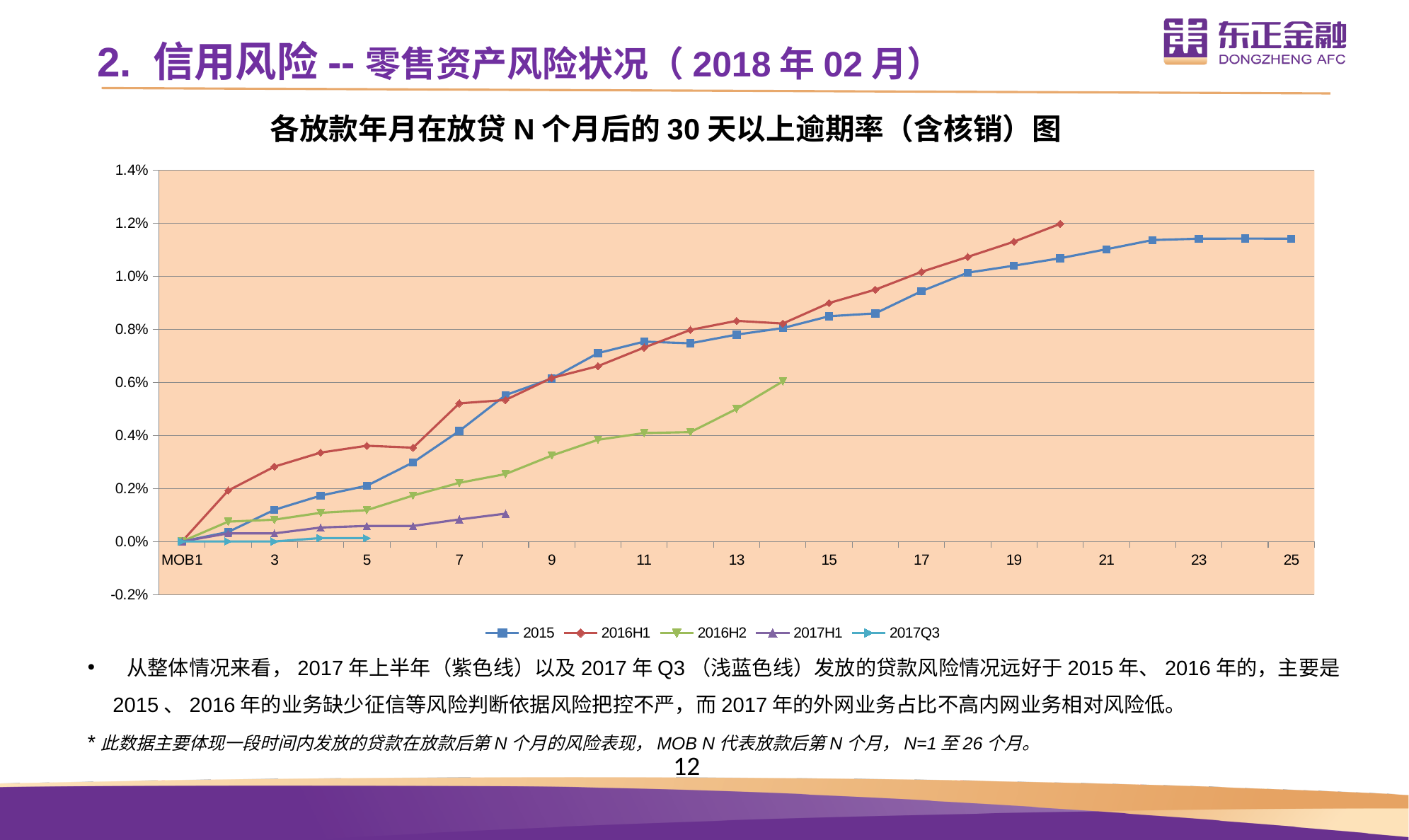

2. 信用风险--零售资产风险状况（2018年02月）
各放款年月在放贷N个月后的30天以上逾期率（含核销）图

### Chart

| Category | 2015 | 2016H1 | 2016H2 | 2017H1 | 2017Q3 |
|---|---|---|---|---|---|
| MOB1 | 0.0 | 0.0 | 0.0 | 0.0 | 0.0 |
|  | 0.000359047853096028 | 0.0019216037951291386 | 0.0007490175219064953 | 0.00030619244823066054 | 0.0 |
| 3 | 0.0011943782740120425 | 0.0028245574485239685 | 0.0008230316943107951 | 0.00030619244823066054 | 0.0 |
|  | 0.0017292836506007541 | 0.0033542647712740442 | 0.0010809397387095327 | 0.0005265070144158345 | 0.00012970350701356723 |
| 5 | 0.0021035453143055 | 0.003611948538397855 | 0.0011826540362084633 | 0.0005871268216234574 | 0.00012970350701356723 |
|  | 0.0029823242050647267 | 0.0035393117680038427 | 0.0017345375024663057 | 0.0005871268216234574 | None |
| 7 | 0.004168648312246242 | 0.0052108513029447134 | 0.0022140889744438528 | 0.000833248207127499 | None |
|  | 0.005523332137011549 | 0.005338705048280081 | 0.0025430447558940903 | 0.00104975640784621 | None |
| 9 | 0.006150668444164526 | 0.0061705912390562076 | 0.0032413323241293306 | None | None |
|  | 0.00710800816348361 | 0.006617524843705503 | 0.003836263634166693 | None | None |
| 11 | 0.007543367645887292 | 0.0073181275610660085 | 0.004090779717255898 | None | None |
|  | 0.007478616613751782 | 0.007984351320566683 | 0.004125710560613366 | None | None |
| 13 | 0.007806042809398893 | 0.008327030891159116 | 0.004999269703527358 | None | None |
|  | 0.008053487953841153 | 0.0082236797906453 | 0.0060429118586669646 | None | None |
| 15 | 0.008499209203316153 | 0.00899852631372576 | None | None | None |
|  | 0.008606955014352897 | 0.009502911748970437 | None | None | None |
| 17 | 0.009444409459452675 | 0.010173636753150698 | None | None | None |
|  | 0.010142492040028143 | 0.01073827075262618 | None | None | None |
| 19 | 0.01040828809403188 | 0.011311939770727301 | None | None | None |
|  | 0.01068811595506305 | 0.011986116854998315 | None | None | None |
| 21 | 0.0110273490815034 | None | None | None | None |
|  | 0.011373427729933563 | None | None | None | None |
| 23 | 0.011424291605980528 | None | None | None | None |
|  | 0.01143047939589171 | None | None | None | None |
| 25 | 0.011425156238126424 | None | None | None | None |
  从整体情况来看，2017年上半年（紫色线）以及2017年Q3（浅蓝色线）发放的贷款风险情况远好于2015年、2016年的，主要是2015、2016年的业务缺少征信等风险判断依据风险把控不严，而2017年的外网业务占比不高内网业务相对风险低。
*此数据主要体现一段时间内发放的贷款在放款后第N个月的风险表现，MOB N代表放款后第N个月，N=1至26个月。